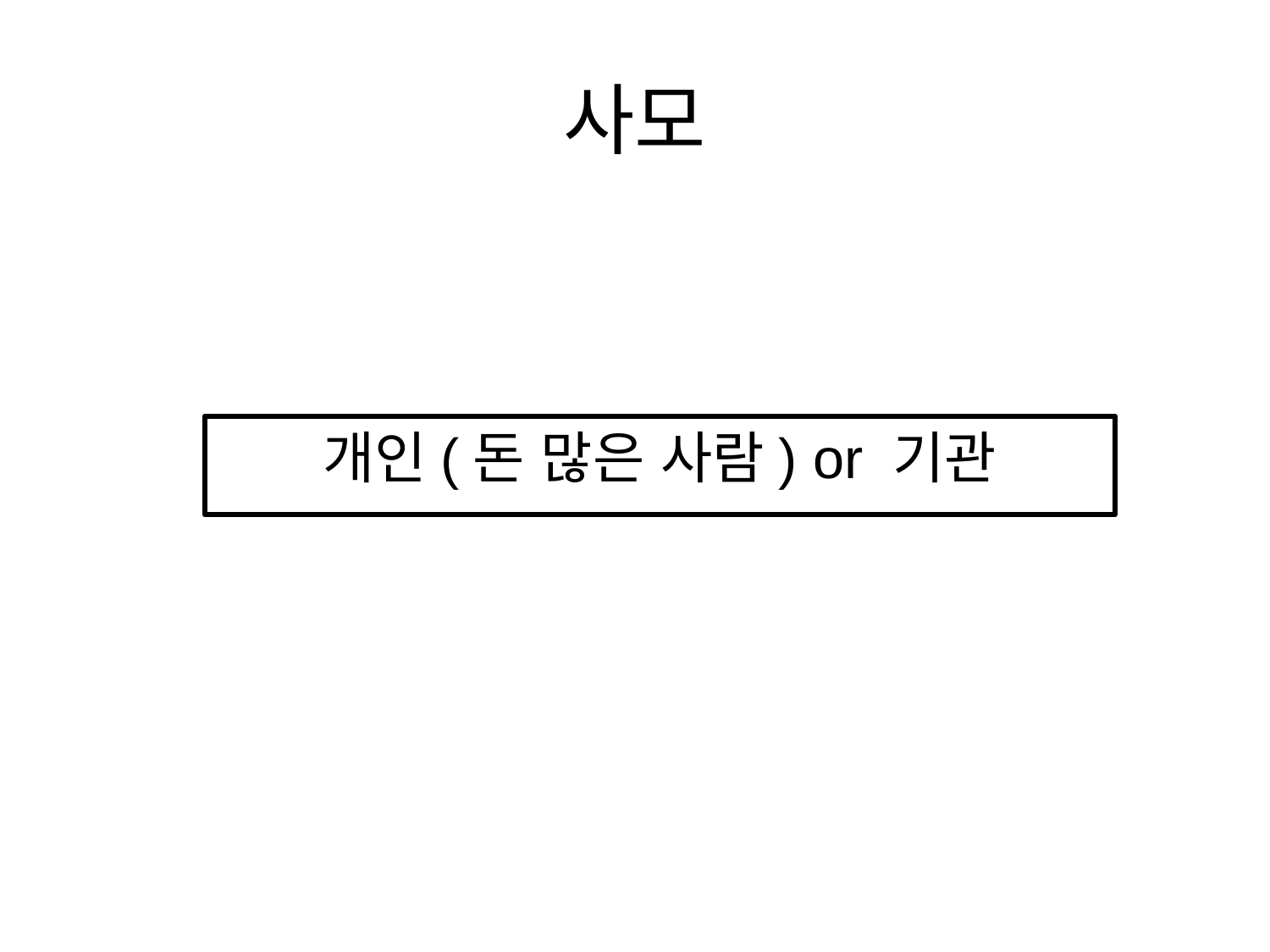

# 사모
개인(돈 많은 사람) or 기관